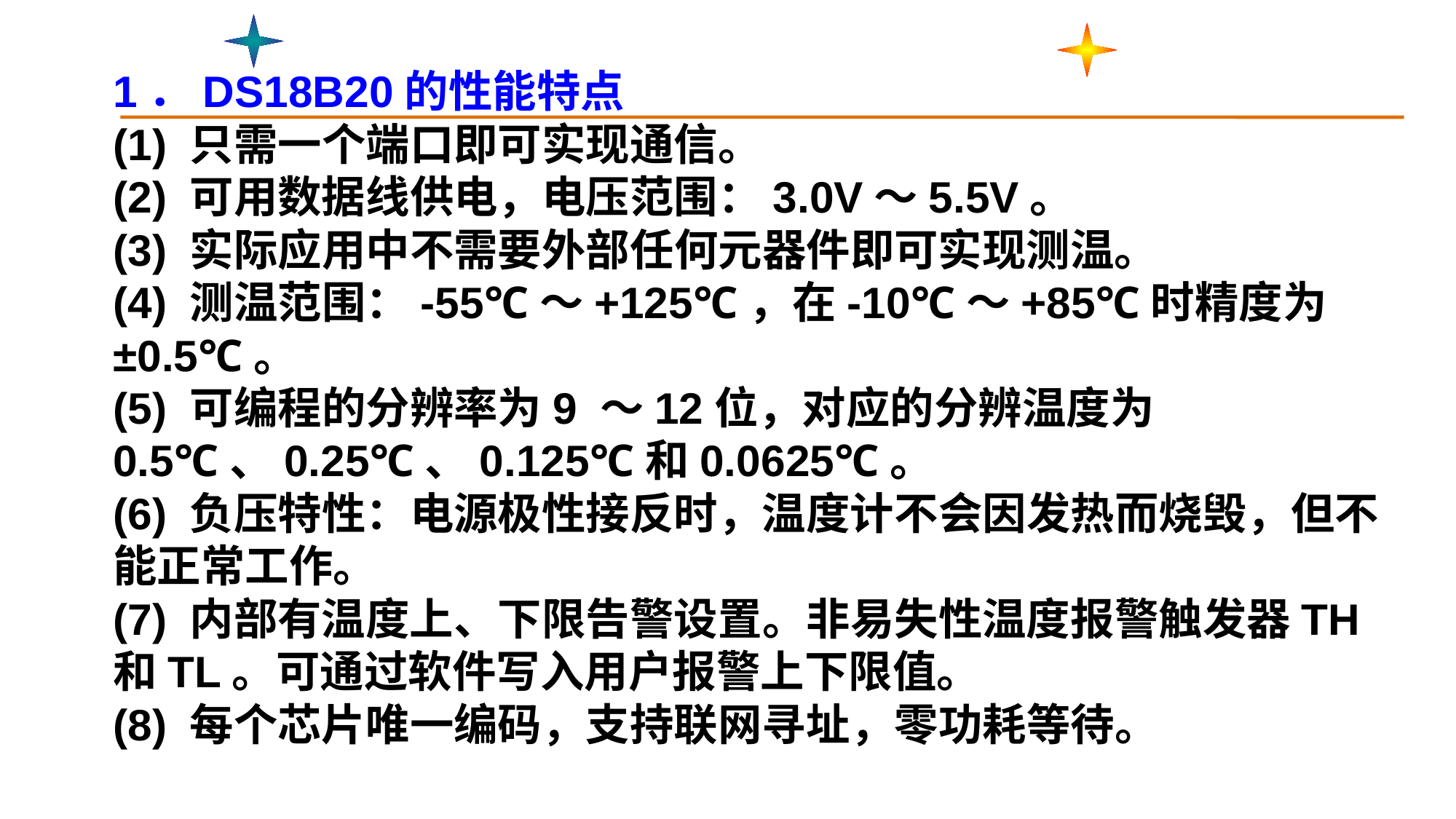

1．DS18B20的性能特点
(1) 只需一个端口即可实现通信。
(2) 可用数据线供电，电压范围：3.0V～5.5V。
(3) 实际应用中不需要外部任何元器件即可实现测温。
(4) 测温范围：-55℃～+125℃，在-10℃～+85℃时精度为±0.5℃。
(5) 可编程的分辨率为9 ～12位，对应的分辨温度为0.5℃、0.25℃、0.125℃和0.0625℃。
(6) 负压特性：电源极性接反时，温度计不会因发热而烧毁，但不能正常工作。
(7) 内部有温度上、下限告警设置。非易失性温度报警触发器TH和TL。可通过软件写入用户报警上下限值。
(8) 每个芯片唯一编码，支持联网寻址，零功耗等待。